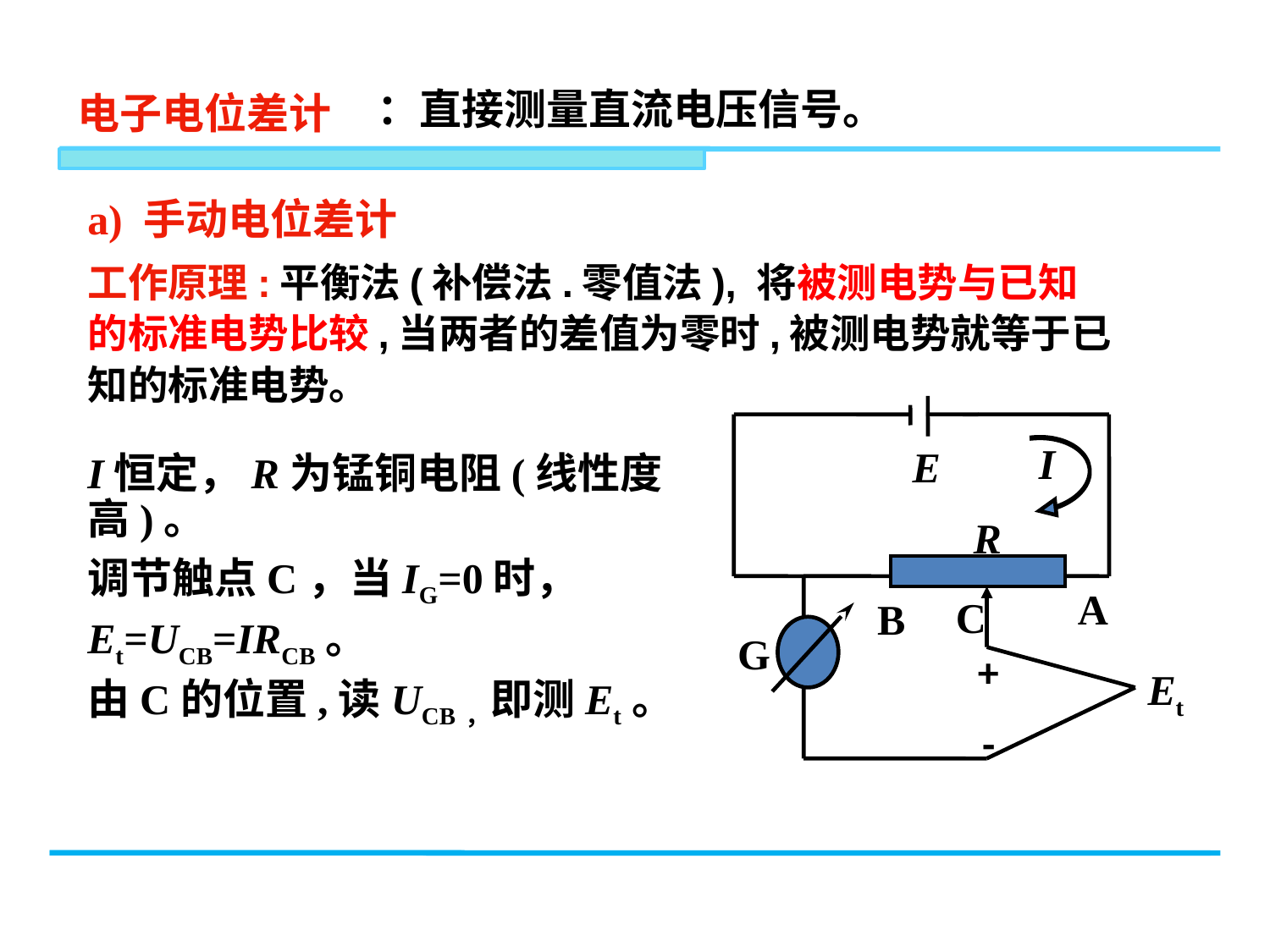

# 电子电位差计
：直接测量直流电压信号。
a) 手动电位差计
工作原理:平衡法(补偿法.零值法), 将被测电势与已知
的标准电势比较,当两者的差值为零时,被测电势就等于已
知的标准电势。

I
E

R

A
C
B

G
+

Et

-

I恒定，R为锰铜电阻(线性度高)。
调节触点C，当IG=0时，
Et=UCB=IRCB。
由C的位置,读UCB，即测Et。